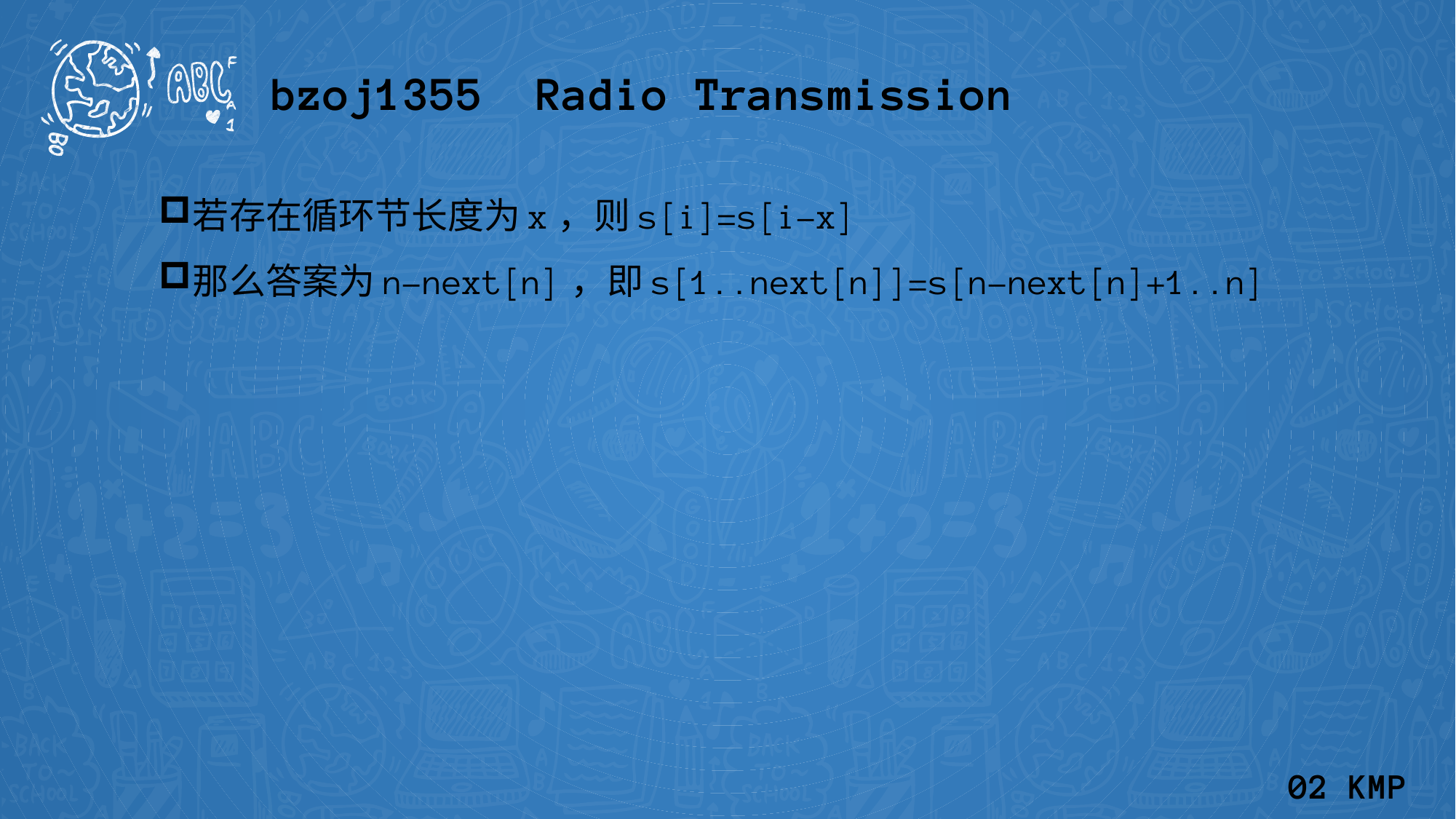

bzoj1355  Radio Transmission
若存在循环节长度为x，则s[i]=s[i-x]
那么答案为n-next[n]，即s[1..next[n]]=s[n-next[n]+1..n]
02 KMP